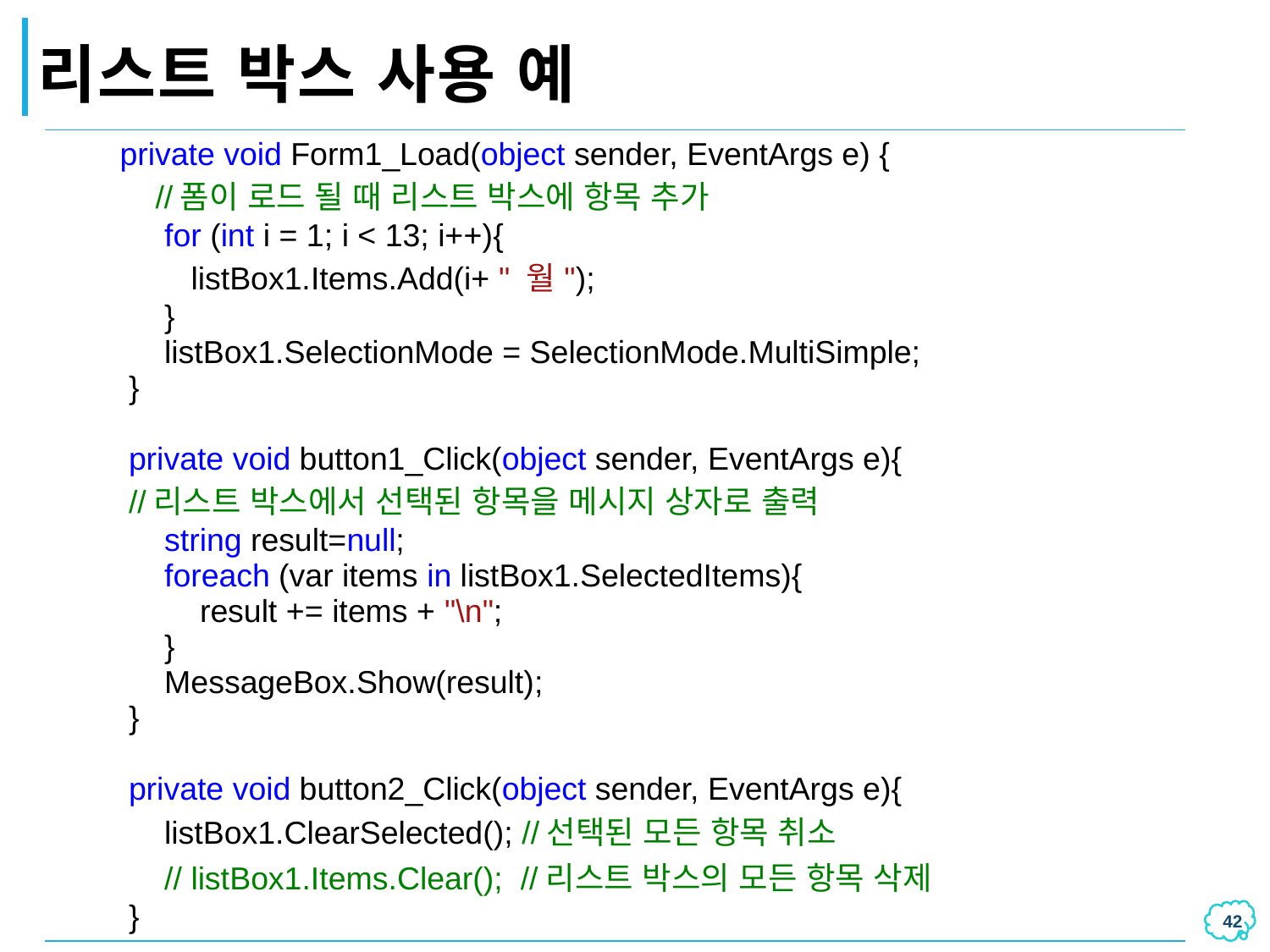

# 리스트 박스 사용 예
| private void Form1\_Load(object sender, EventArgs e) { //폼이 로드 될 때 리스트 박스에 항목 추가 for (int i = 1; i < 13; i++){ listBox1.Items.Add(i+ " 월"); } listBox1.SelectionMode = SelectionMode.MultiSimple; } private void button1\_Click(object sender, EventArgs e){ //리스트 박스에서 선택된 항목을 메시지 상자로 출력 string result=null; foreach (var items in listBox1.SelectedItems){ result += items + "\n"; } MessageBox.Show(result); } private void button2\_Click(object sender, EventArgs e){ listBox1.ClearSelected(); //선택된 모든 항목 취소 // listBox1.Items.Clear(); //리스트 박스의 모든 항목 삭제 } |
| --- |
42